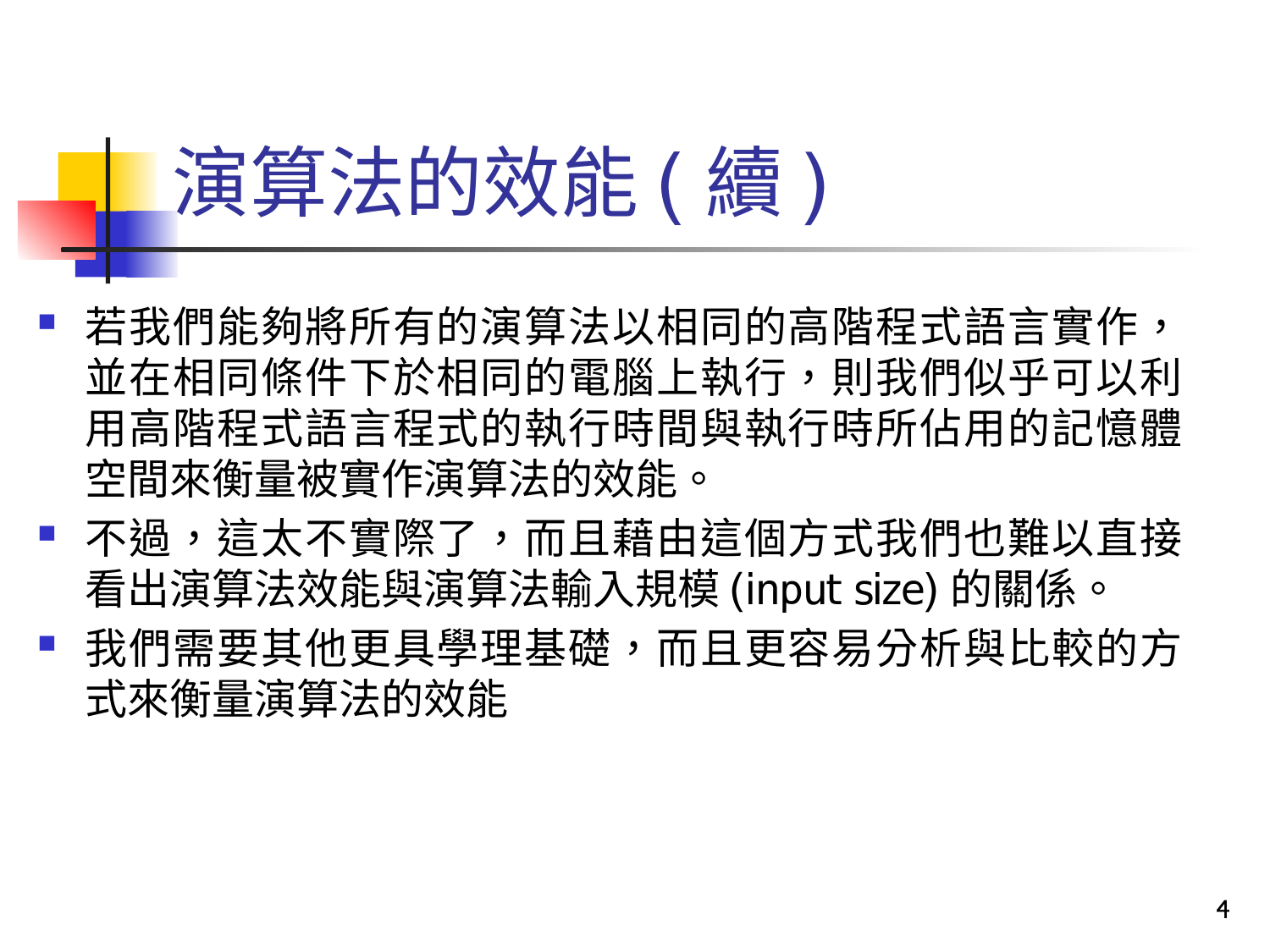

# 演算法的效能(續)
若我們能夠將所有的演算法以相同的高階程式語言實作，並在相同條件下於相同的電腦上執行，則我們似乎可以利用高階程式語言程式的執行時間與執行時所佔用的記憶體空間來衡量被實作演算法的效能。
不過，這太不實際了，而且藉由這個方式我們也難以直接看出演算法效能與演算法輸入規模(input size)的關係。
我們需要其他更具學理基礎，而且更容易分析與比較的方式來衡量演算法的效能
4